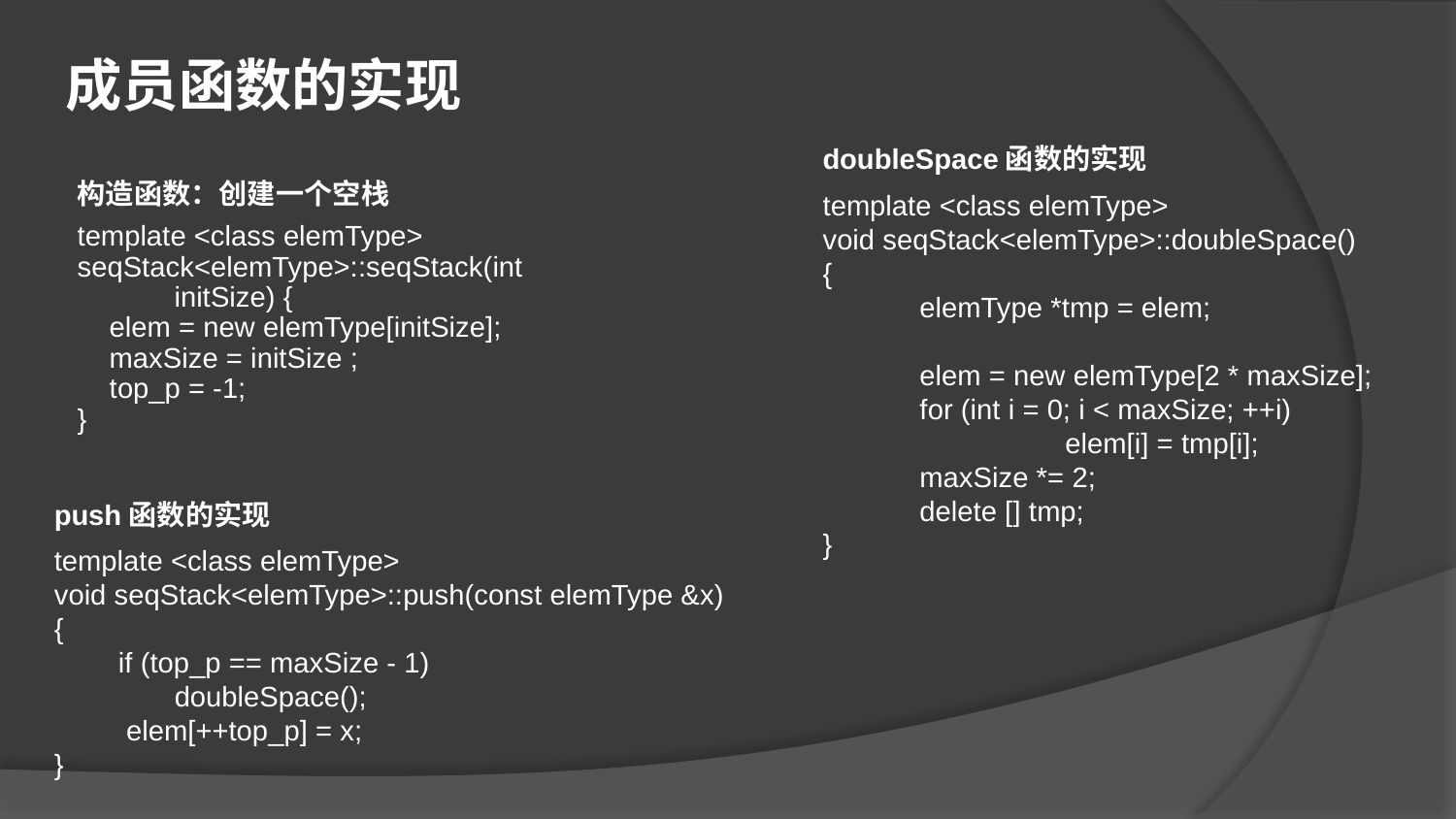

成员函数的实现
doubleSpace函数的实现
template <class elemType>
void seqStack<elemType>::doubleSpace()
{
	elemType *tmp = elem;

	elem = new elemType[2 * maxSize];
	for (int i = 0; i < maxSize; ++i)
		elem[i] = tmp[i];
	maxSize *= 2;
	delete [] tmp;
}
构造函数：创建一个空栈
template <class elemType>
seqStack<elemType>::seqStack(int initSize) {
    elem = new elemType[initSize];
    maxSize = initSize ;
    top_p = -1;
}
push函数的实现
template <class elemType>
void seqStack<elemType>::push(const elemType &x)
{
        if (top_p == maxSize - 1)
               doubleSpace();
         elem[++top_p] = x;
}